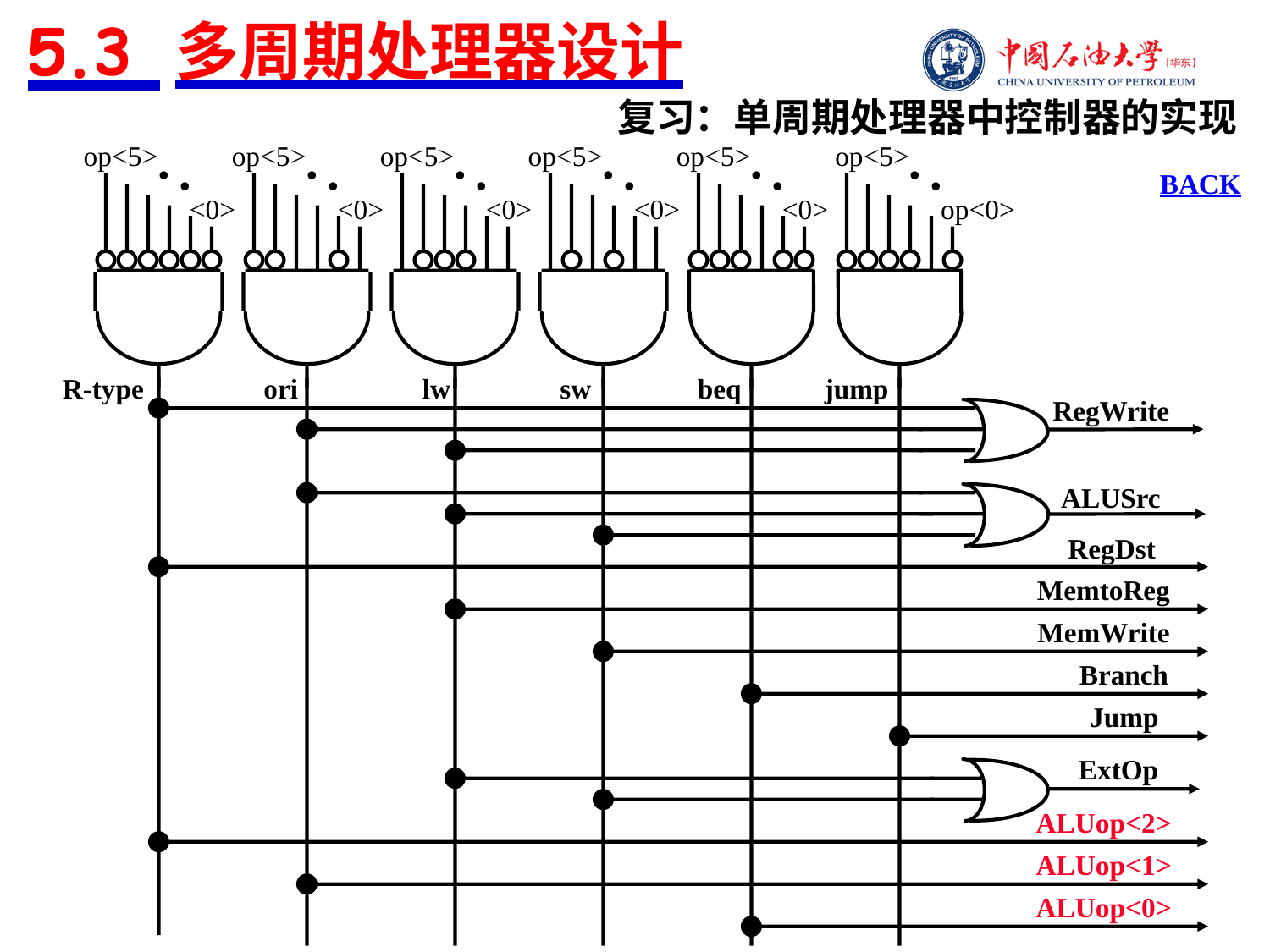

# 5.3 多周期处理器设计
复习：单周期处理器中控制器的实现
.
.
.
.
.
.
op<5>
op<5>
op<5>
op<5>
op<5>
op<5>
.
.
.
.
.
.
BACK

<0>
<0>
<0>
<0>
<0>
op<0>

R-type
ori
lw
sw
beq
jump

RegWrite

ALUSrc

RegDst

MemtoReg

MemWrite

Branch

Jump

ExtOp

ALUop<2>

ALUop<1>

ALUop<0>